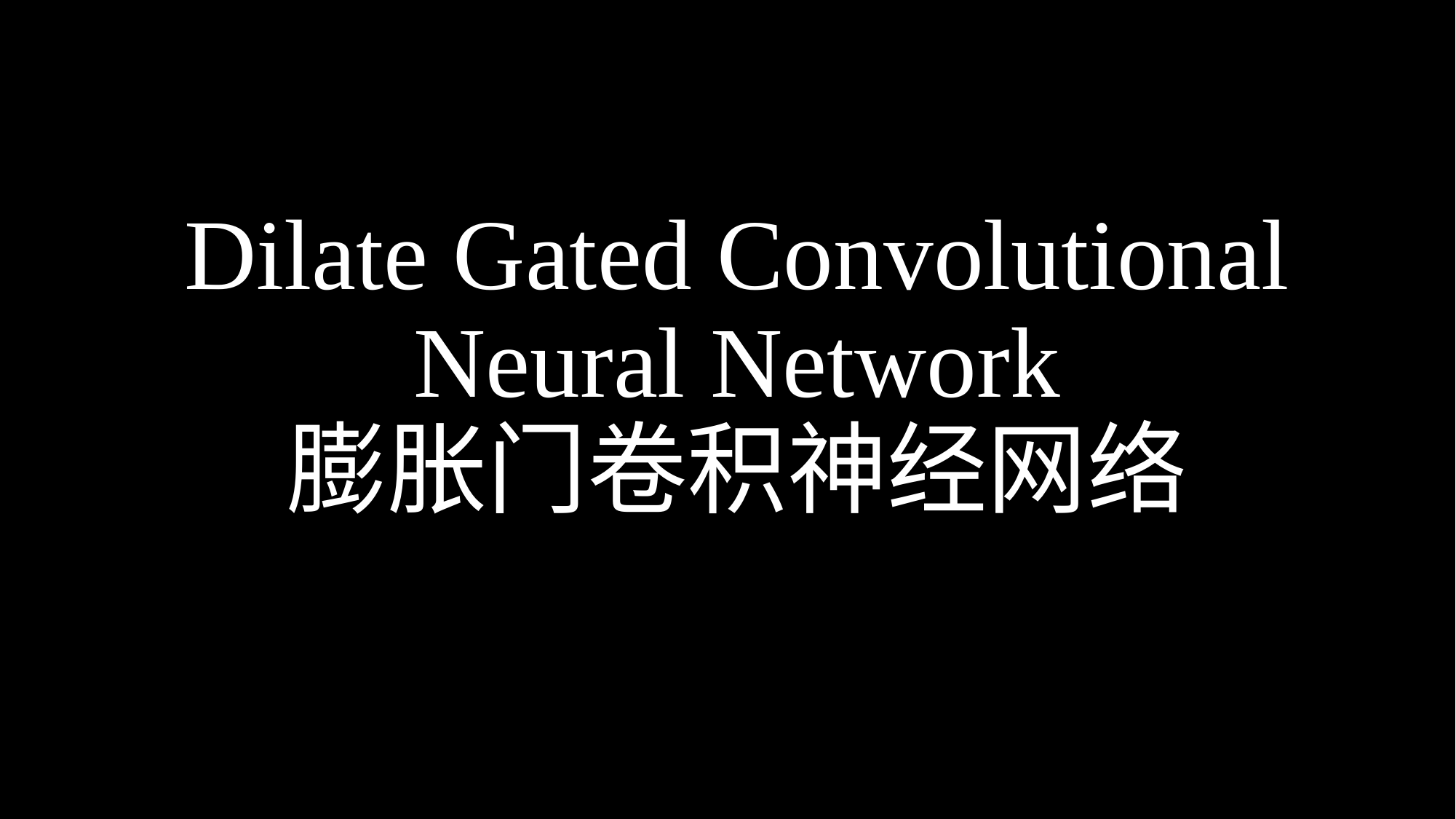

# Dilate Gated Convolutional Neural Network 膨胀门卷积神经网络